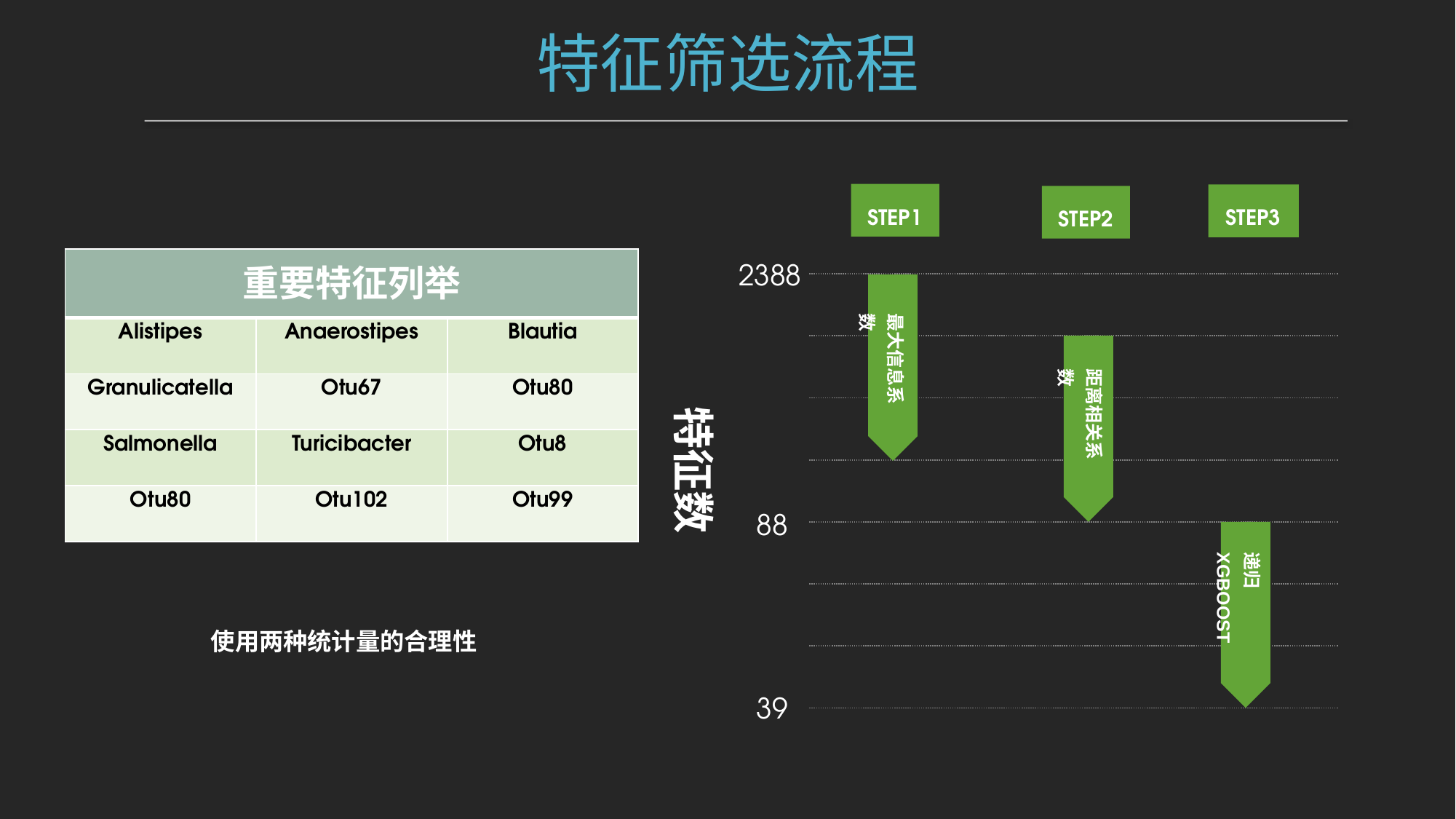

特征筛选流程
STEP1
STEP3
STEP2
2388
最大信息系数

距离相关系数

递归XGBOOST

88
39
| 重要特征列举 |  |  |
| --- | --- | --- |
| Alistipes | Anaerostipes | Blautia |
| Granulicatella | Otu67 | Otu80 |
| Salmonella | Turicibacter | Otu8 |
| Otu80 | Otu102 | Otu99 |
特征数
使用两种统计量的合理性